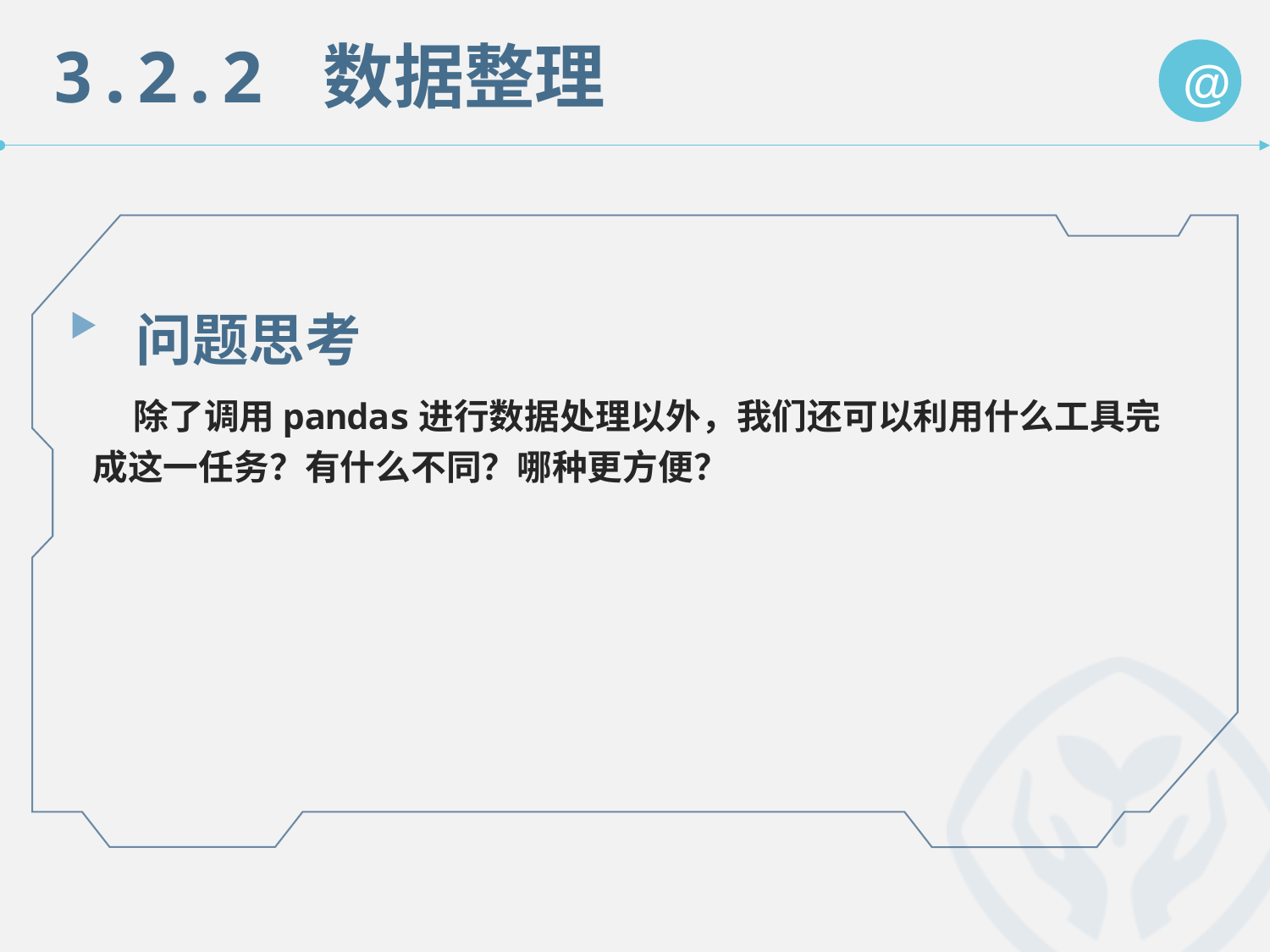

3.2.2 数据整理
@

问题思考

    除了调用pandas进行数据处理以外，我们还可以利用什么工具完成这一任务？有什么不同？哪种更方便？